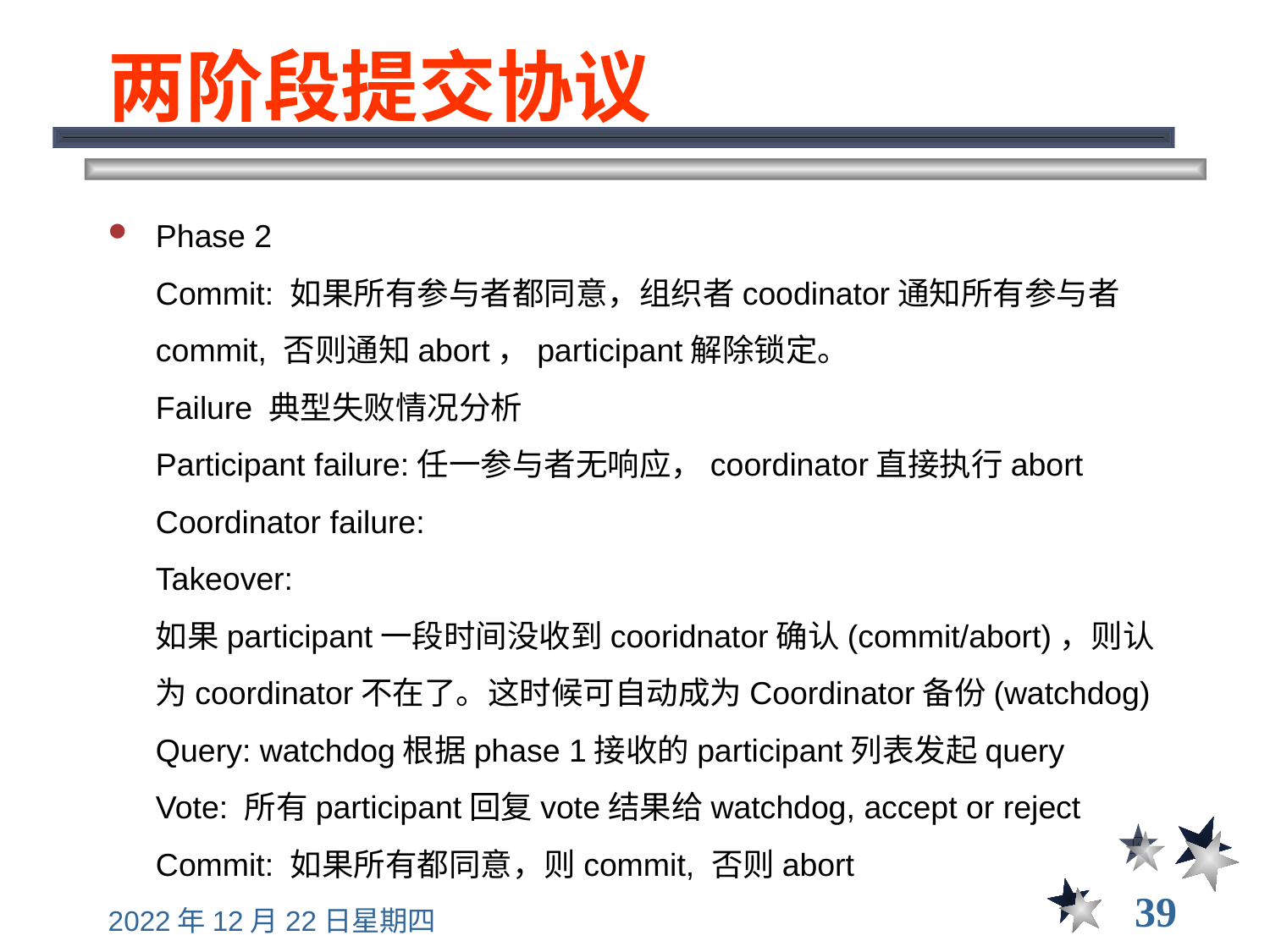

# 两阶段提交协议
Phase 2
Commit: 如果所有参与者都同意，组织者coodinator通知所有参与者commit, 否则通知abort，participant解除锁定。
Failure 典型失败情况分析
Participant failure:任一参与者无响应，coordinator直接执行abort
Coordinator failure:
Takeover: 如果participant一段时间没收到cooridnator确认(commit/abort)，则认为coordinator不在了。这时候可自动成为Coordinator备份(watchdog)
Query: watchdog根据phase 1接收的participant列表发起query
Vote: 所有participant回复vote结果给watchdog, accept or reject
Commit: 如果所有都同意，则commit, 否则abort
39
2022年12月22日星期四
大数据管理----前言